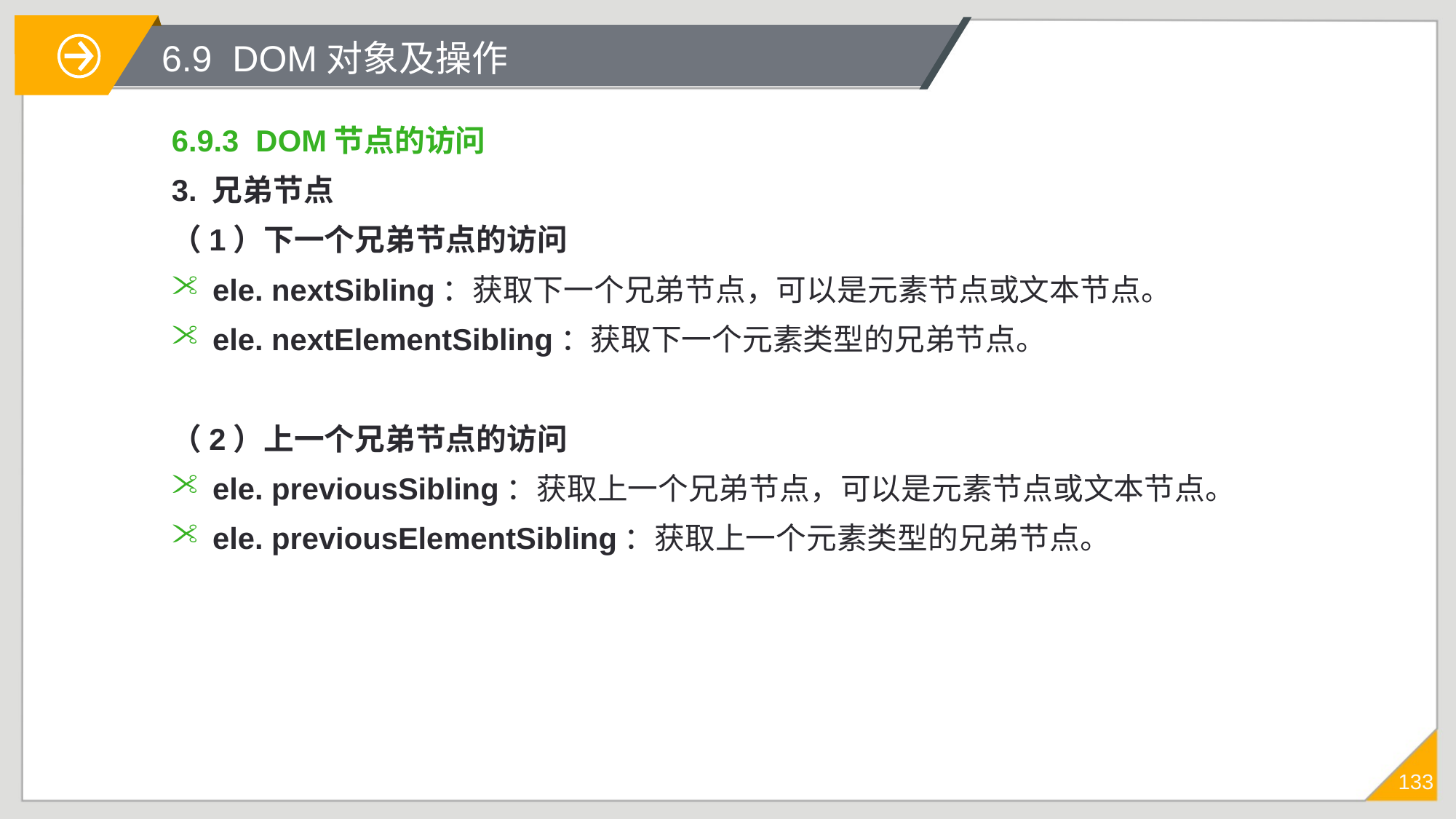

# 6.9  DOM对象及操作
6.9.3  DOM节点的访问
3. 兄弟节点
（1）下一个兄弟节点的访问
ele. nextSibling：获取下一个兄弟节点，可以是元素节点或文本节点。
ele. nextElementSibling：获取下一个元素类型的兄弟节点。

（2）上一个兄弟节点的访问
ele. previousSibling：获取上一个兄弟节点，可以是元素节点或文本节点。
ele. previousElementSibling：获取上一个元素类型的兄弟节点。